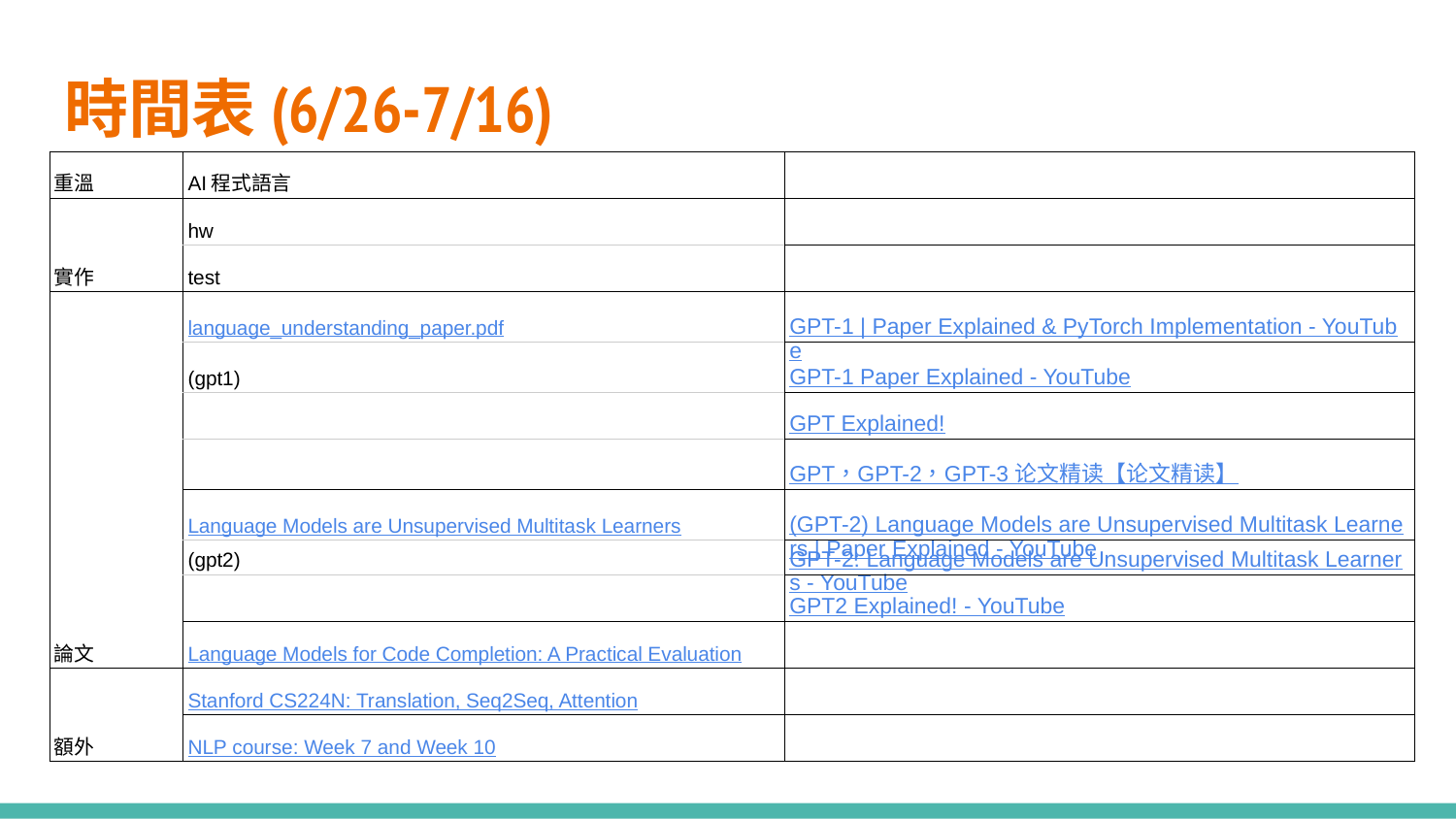

# 時間表(6/26-7/16)
| 重溫 | AI程式語言 |  |
| --- | --- | --- |
| 實作 | hw |  |
|  | test |  |
| 論文 | language\_understanding\_paper.pdf | GPT-1 | Paper Explained & PyTorch Implementation - YouTube |
|  | (gpt1) | GPT-1 Paper Explained - YouTube |
|  |  | GPT Explained! |
|  |  | GPT，GPT-2，GPT-3 论文精读【论文精读】 |
|  | Language Models are Unsupervised Multitask Learners | (GPT-2) Language Models are Unsupervised Multitask Learners | Paper Explained - YouTube |
|  | (gpt2) | GPT-2: Language Models are Unsupervised Multitask Learners - YouTube |
|  |  | GPT2 Explained! - YouTube |
|  | Language Models for Code Completion: A Practical Evaluation |  |
| 額外 | Stanford CS224N: Translation, Seq2Seq, Attention |  |
|  | NLP course: Week 7 and Week 10 |  |